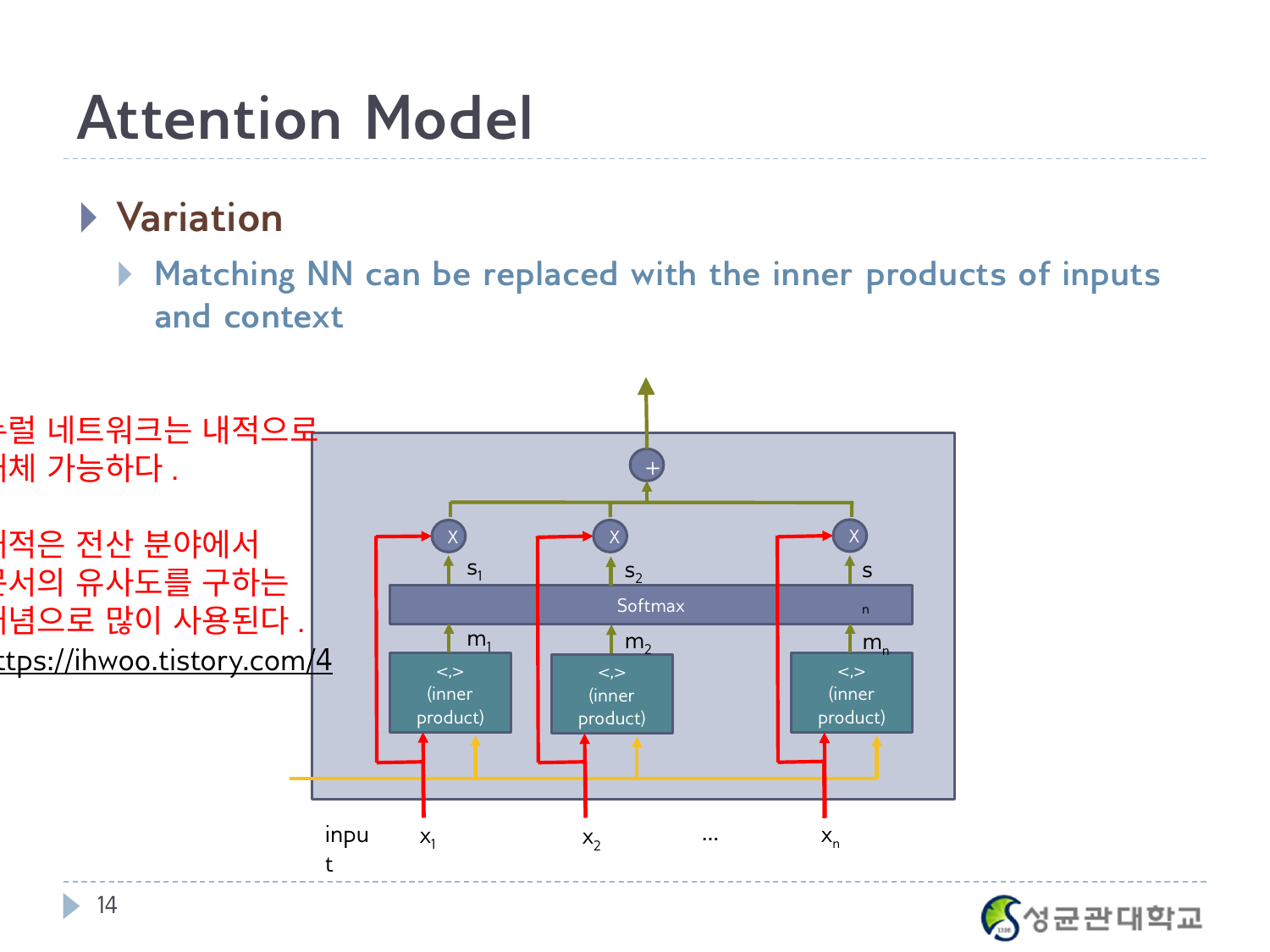

# Attention Model
Variation
Matching NN can be replaced with the inner products of inputs and context
뉴럴 네트워크는 내적으로 대체 가능하다.

내적은 전산 분야에서 문서의 유사도를 구하는 개념으로 많이 사용된다.
https://ihwoo.tistory.com/49

+
X
X
X
s1
s2
sn
Softmax
m1
m2
mn
<,>
(inner product)
<,>
(inner product)
<,>
(inner product)
…
input
xn
x1
x2
14